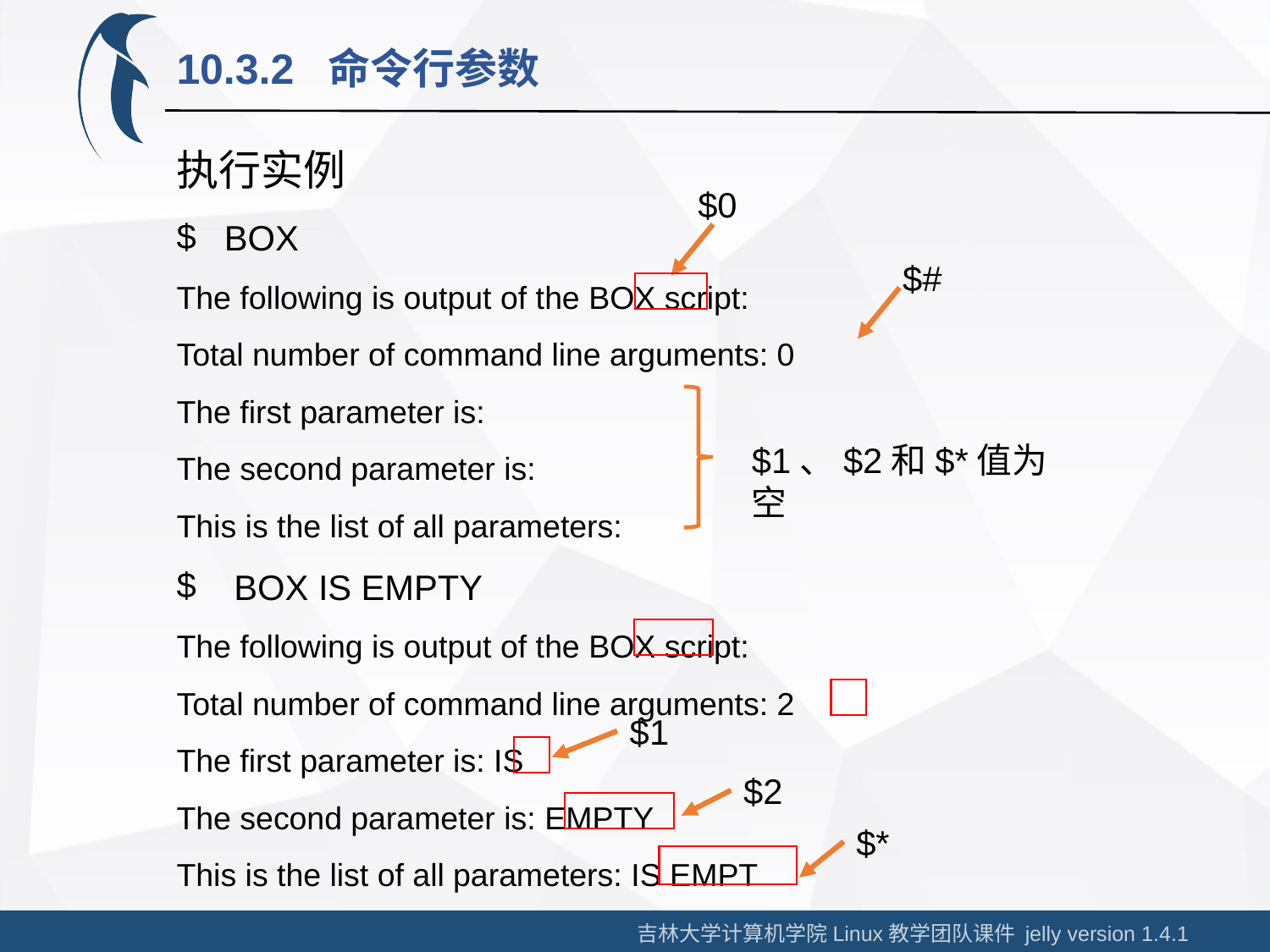

10.3.2  命令行参数
执行实例
BOX
The following is output of the BOX script:
Total number of command line arguments: 0
The first parameter is:
The second parameter is:
This is the list of all parameters:
 BOX IS EMPTY
The following is output of the BOX script:
Total number of command line arguments: 2
The first parameter is: IS
The second parameter is: EMPTY
This is the list of all parameters: IS EMPT
$0
$#

$1、$2和$*值为空

$1

$2

$*